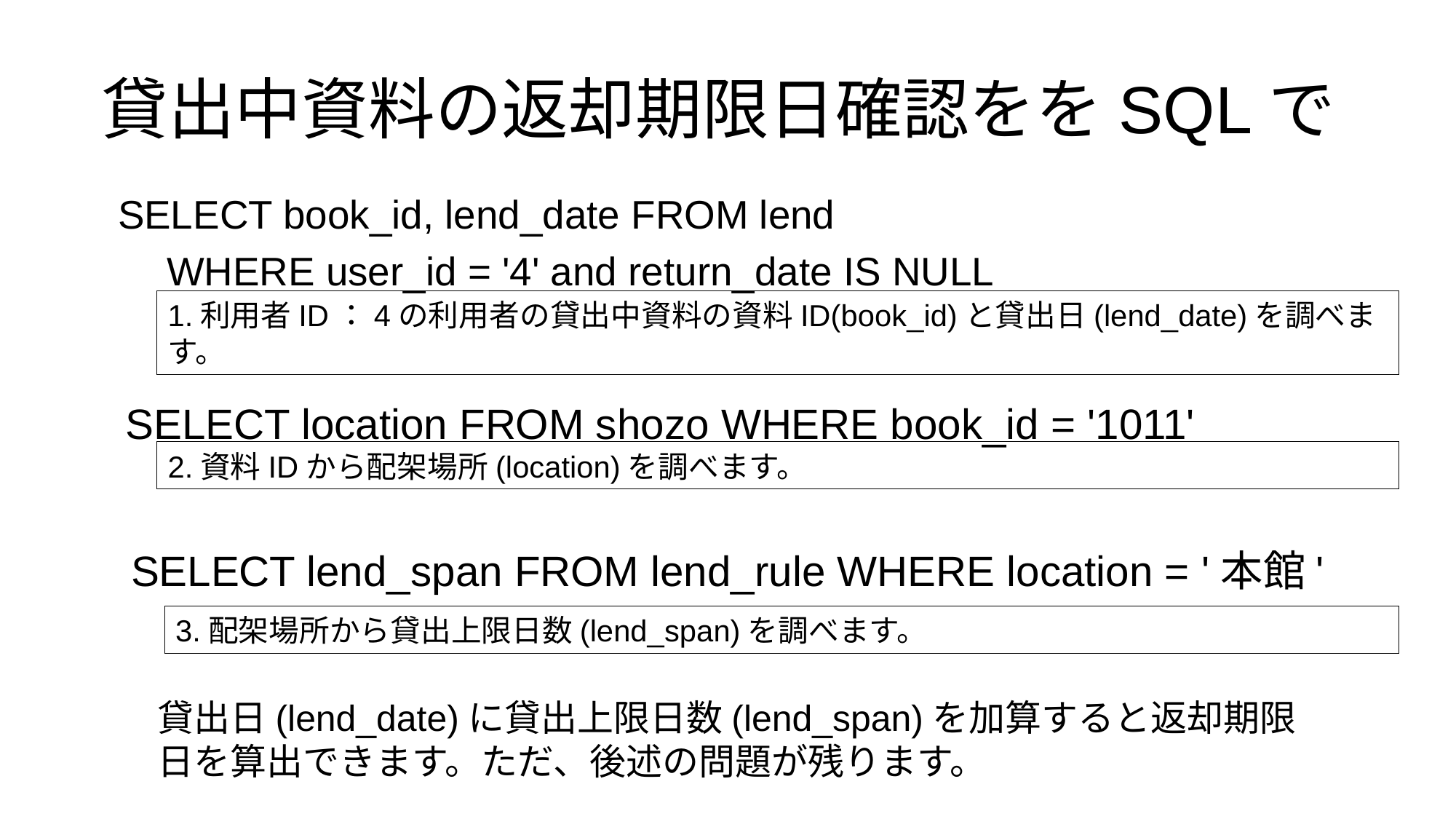

# 貸出中資料の返却期限日確認ををSQLで
SELECT book_id, lend_date FROM lend
　WHERE user_id = '4' and return_date IS NULL
1.利用者ID：4の利用者の貸出中資料の資料ID(book_id)と貸出日(lend_date)を調べます。
SELECT location FROM shozo WHERE book_id = '1011'
2.資料IDから配架場所(location)を調べます。
SELECT lend_span FROM lend_rule WHERE location = '本館'
3.配架場所から貸出上限日数(lend_span)を調べます。
貸出日(lend_date)に貸出上限日数(lend_span)を加算すると返却期限日を算出できます。ただ、後述の問題が残ります。